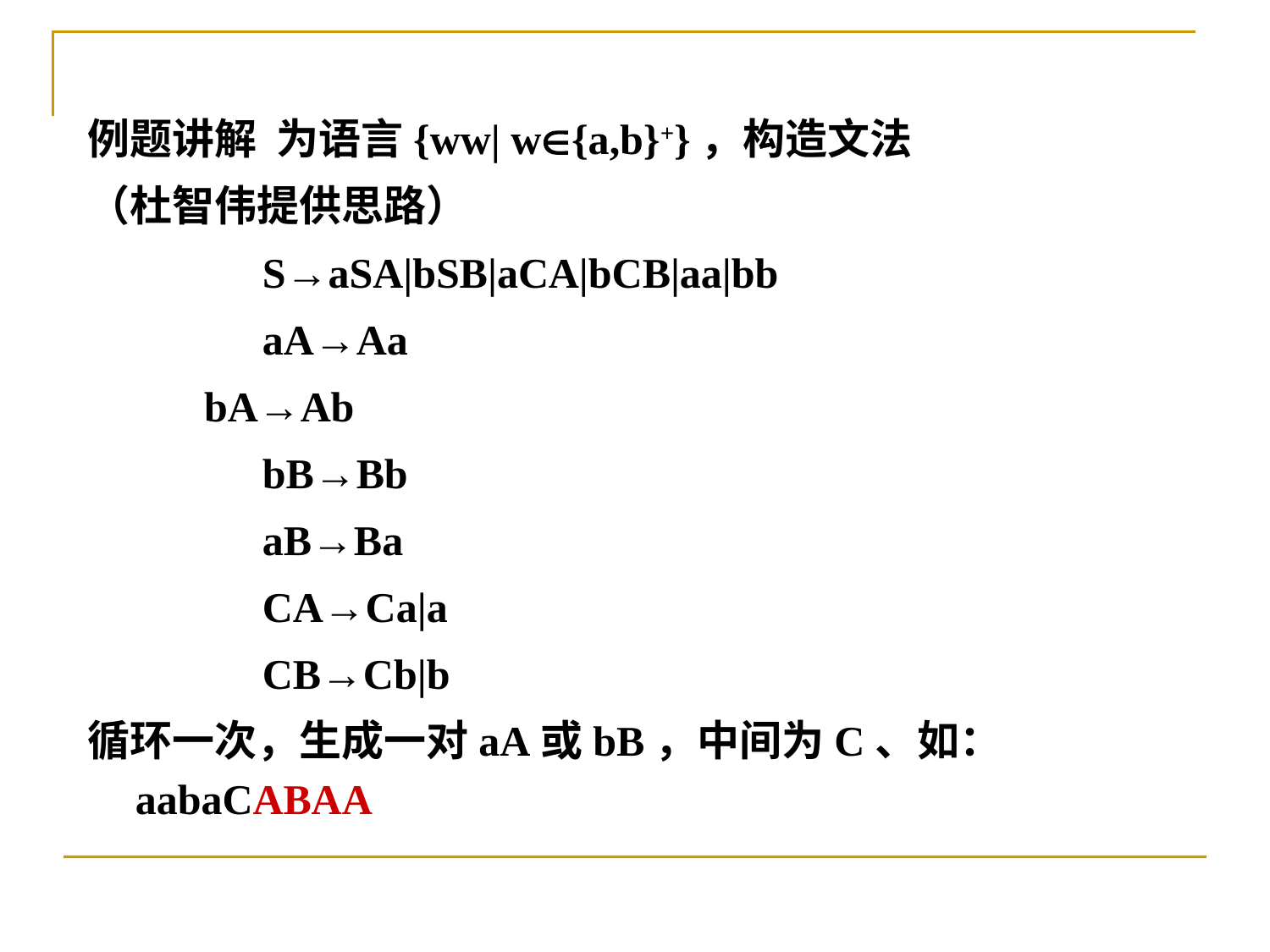

例题讲解  为语言{ww| w∈{a,b}+}，构造文法
（杜智伟提供思路）
		S→aSA|bSB|aCA|bCB|aa|bb
		aA→Aa
           bA→Ab
		bB→Bb
		aB→Ba
		CA→Ca|a
		CB→Cb|b
循环一次，生成一对aA或bB，中间为C、如：aabaCABAA
79